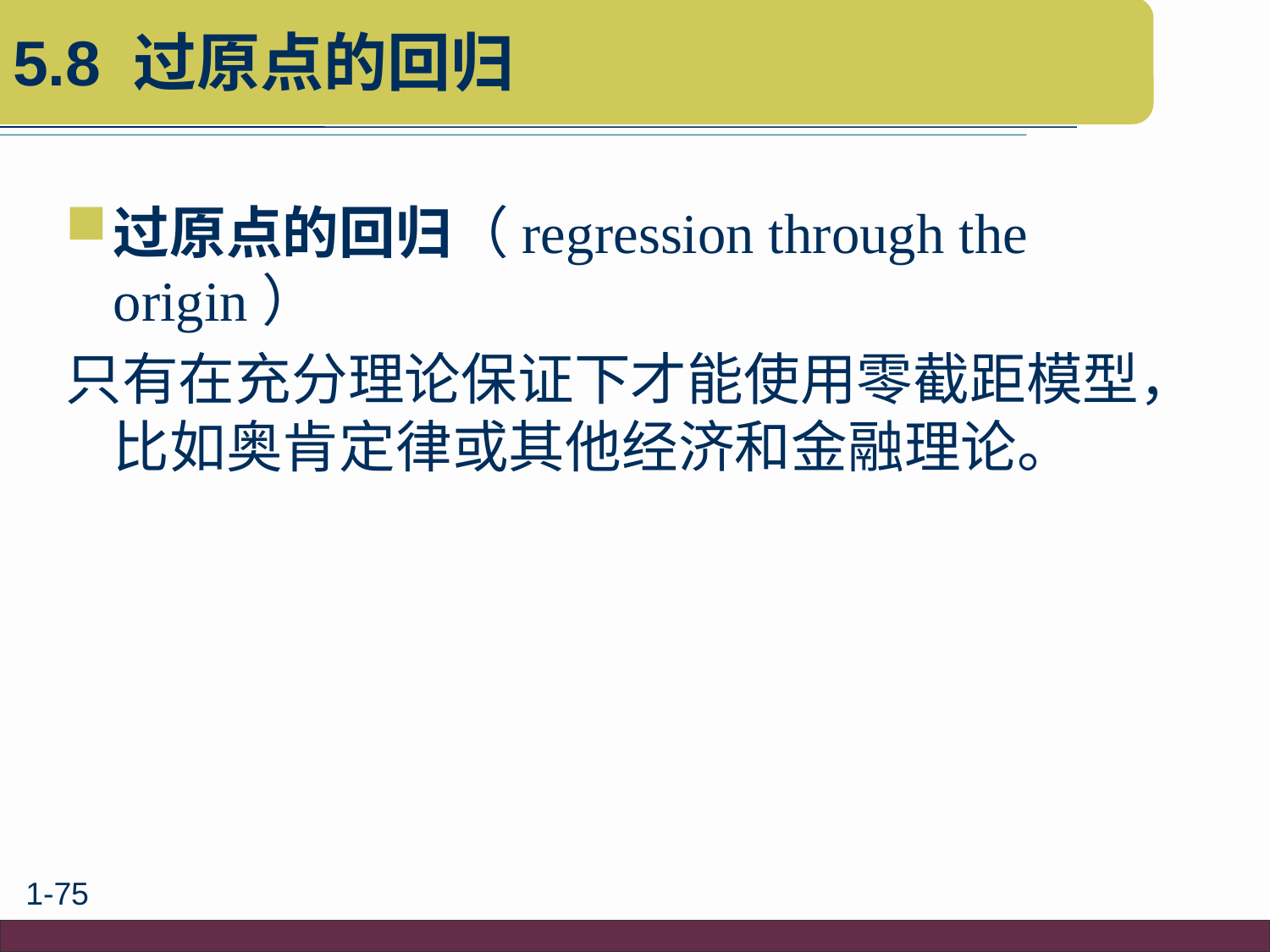

# 5.8 过原点的回归
过原点的回归（regression through the origin）
只有在充分理论保证下才能使用零截距模型，比如奥肯定律或其他经济和金融理论。